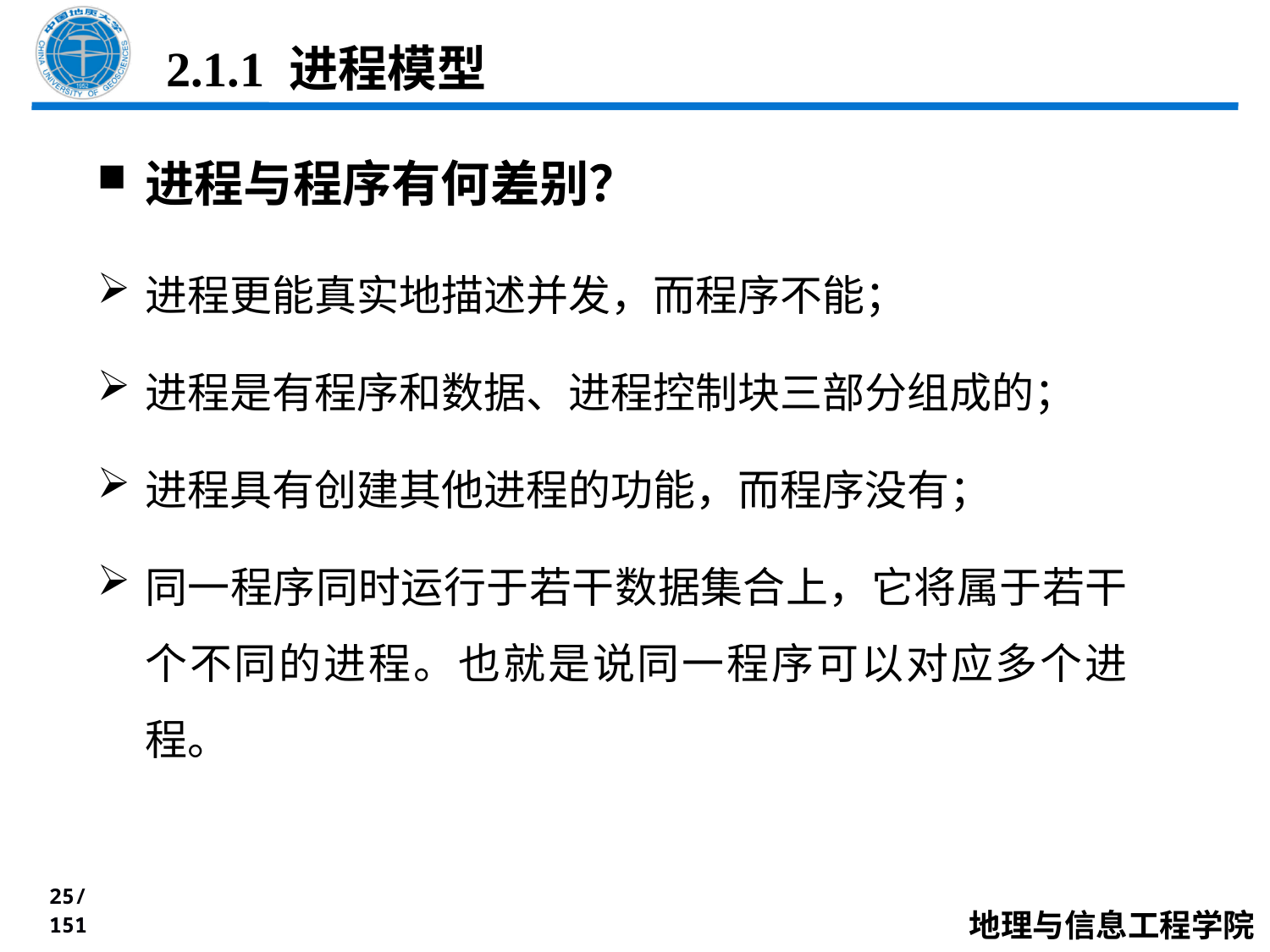

2.1.1 进程模型
进程与程序有何差别？
进程更能真实地描述并发，而程序不能；
进程是有程序和数据、进程控制块三部分组成的；
进程具有创建其他进程的功能，而程序没有；
同一程序同时运行于若干数据集合上，它将属于若干个不同的进程。也就是说同一程序可以对应多个进程。